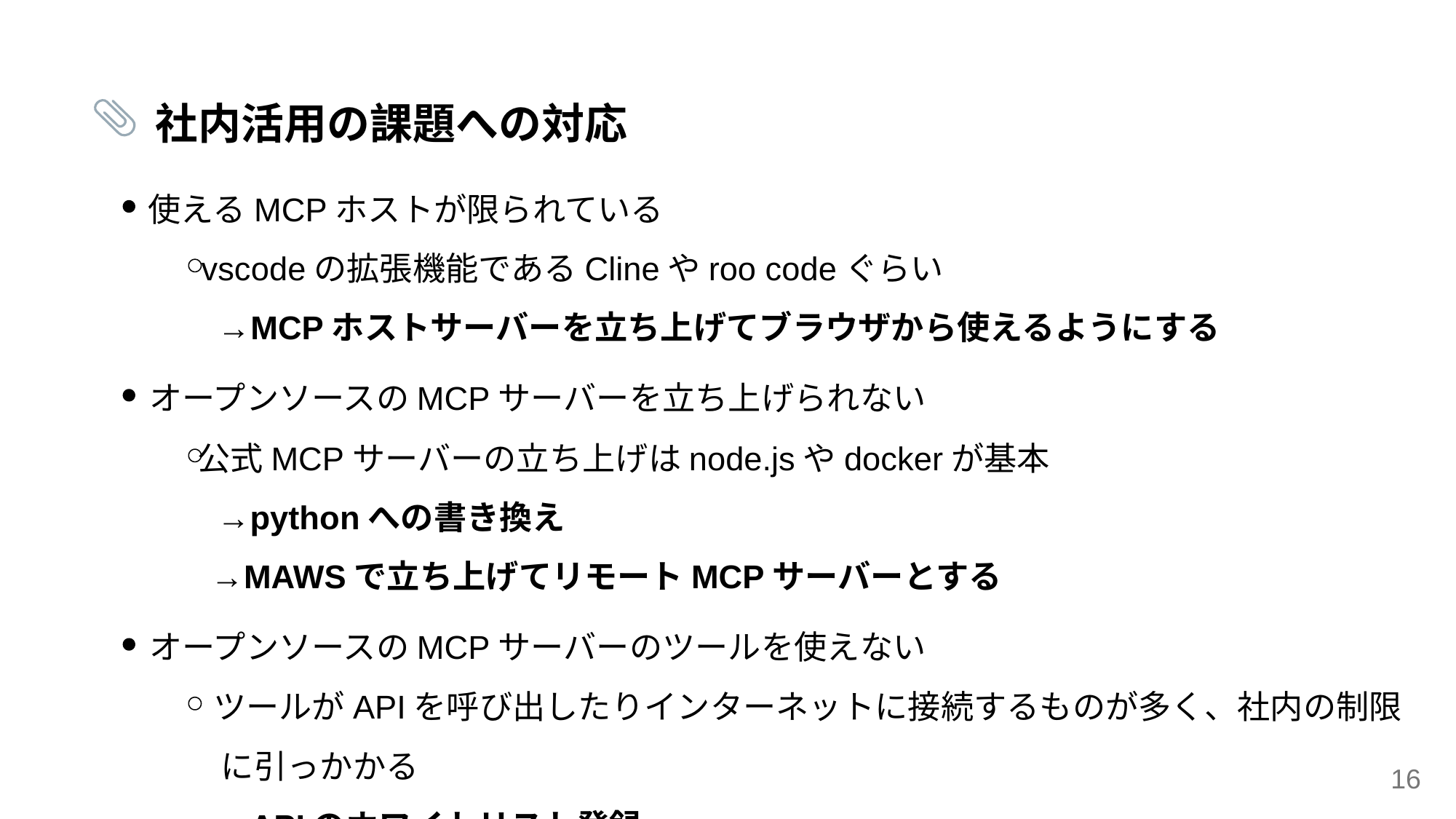

社内活用の課題への対応

使えるMCPホストが限られている

vscodeの拡張機能であるClineやroo codeぐらい

→MCPホストサーバーを立ち上げてブラウザから使えるようにする
オープンソースのMCPサーバーを立ち上げられない

公式MCPサーバーの立ち上げはnode.jsやdockerが基本

→pythonへの書き換え
→MAWSで立ち上げてリモートMCPサーバーとする
オープンソースのMCPサーバーのツールを使えない

ツールがAPIを呼び出したりインターネットに接続するものが多く、社内の制限

に引っかかる
16
→APIのホワイトリスト登録